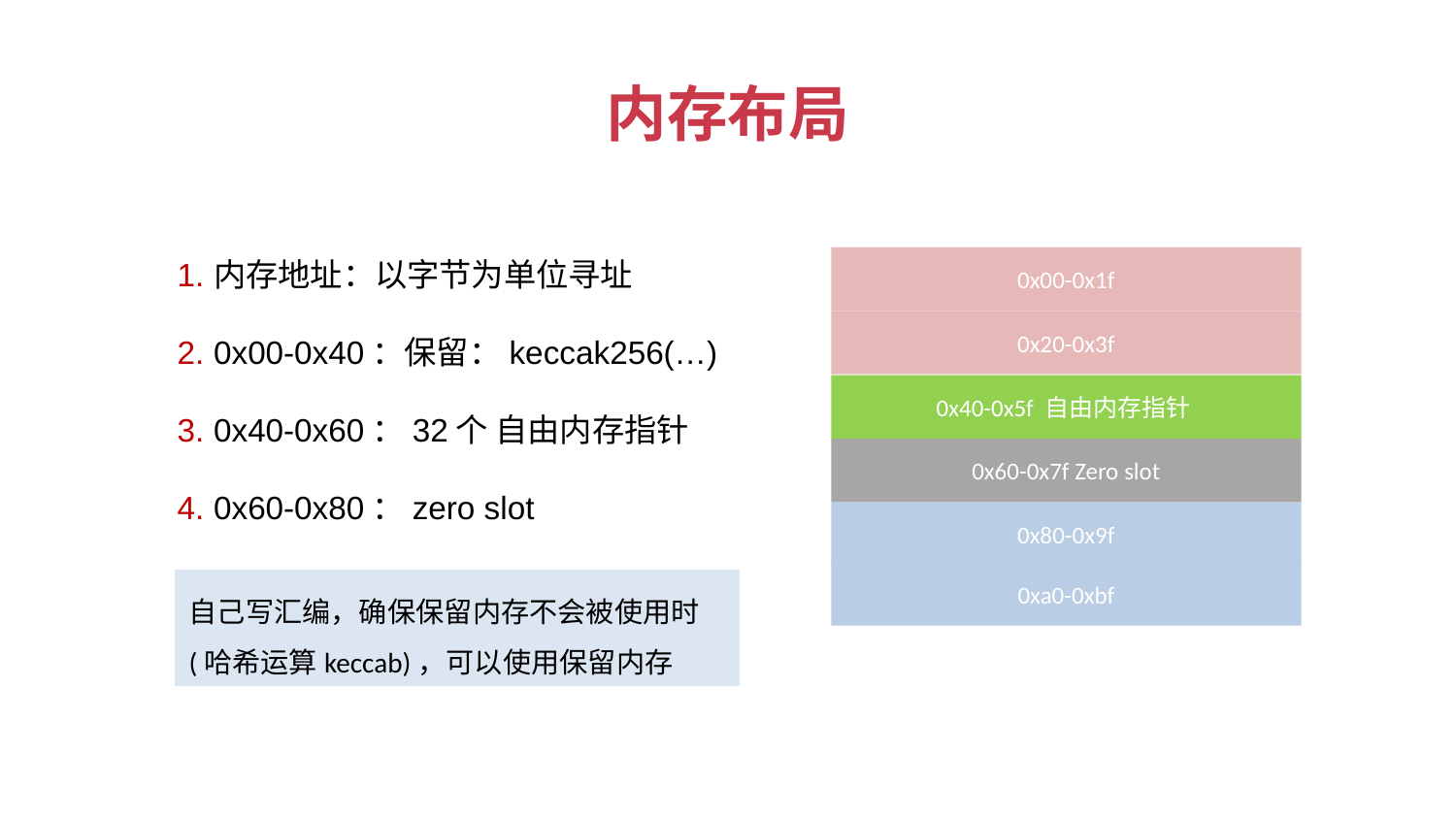

内存布局
0x00-0x1f
0x20-0x3f
0x40-0x5f 自由内存指针
0x60-0x7f Zero slot
0x80-0x9f
0xa0-0xbf
内存地址：以字节为单位寻址
0x00-0x40：保留：keccak256(…)
0x40-0x60：32个 自由内存指针
0x60-0x80：zero slot

自己写汇编，确保保留内存不会被使用时(哈希运算keccab)，可以使用保留内存